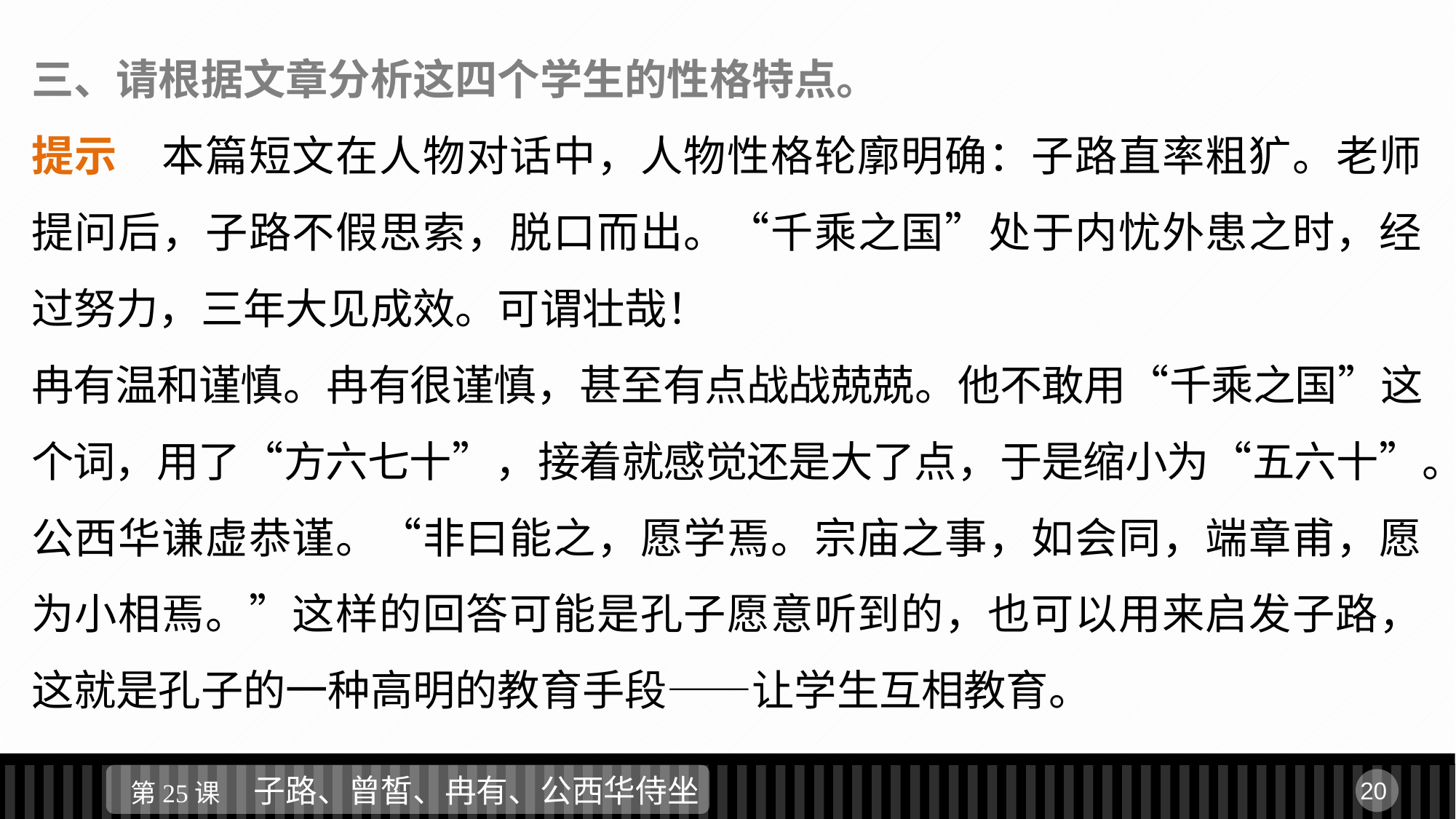

三、请根据文章分析这四个学生的性格特点。
提示　本篇短文在人物对话中，人物性格轮廓明确：子路直率粗犷。老师提问后，子路不假思索，脱口而出。“千乘之国”处于内忧外患之时，经过努力，三年大见成效。可谓壮哉！
冉有温和谨慎。冉有很谨慎，甚至有点战战兢兢。他不敢用“千乘之国”这个词，用了“方六七十”，接着就感觉还是大了点，于是缩小为“五六十”。
公西华谦虚恭谨。“非曰能之，愿学焉。宗庙之事，如会同，端章甫，愿为小相焉。”这样的回答可能是孔子愿意听到的，也可以用来启发子路，这就是孔子的一种高明的教育手段——让学生互相教育。